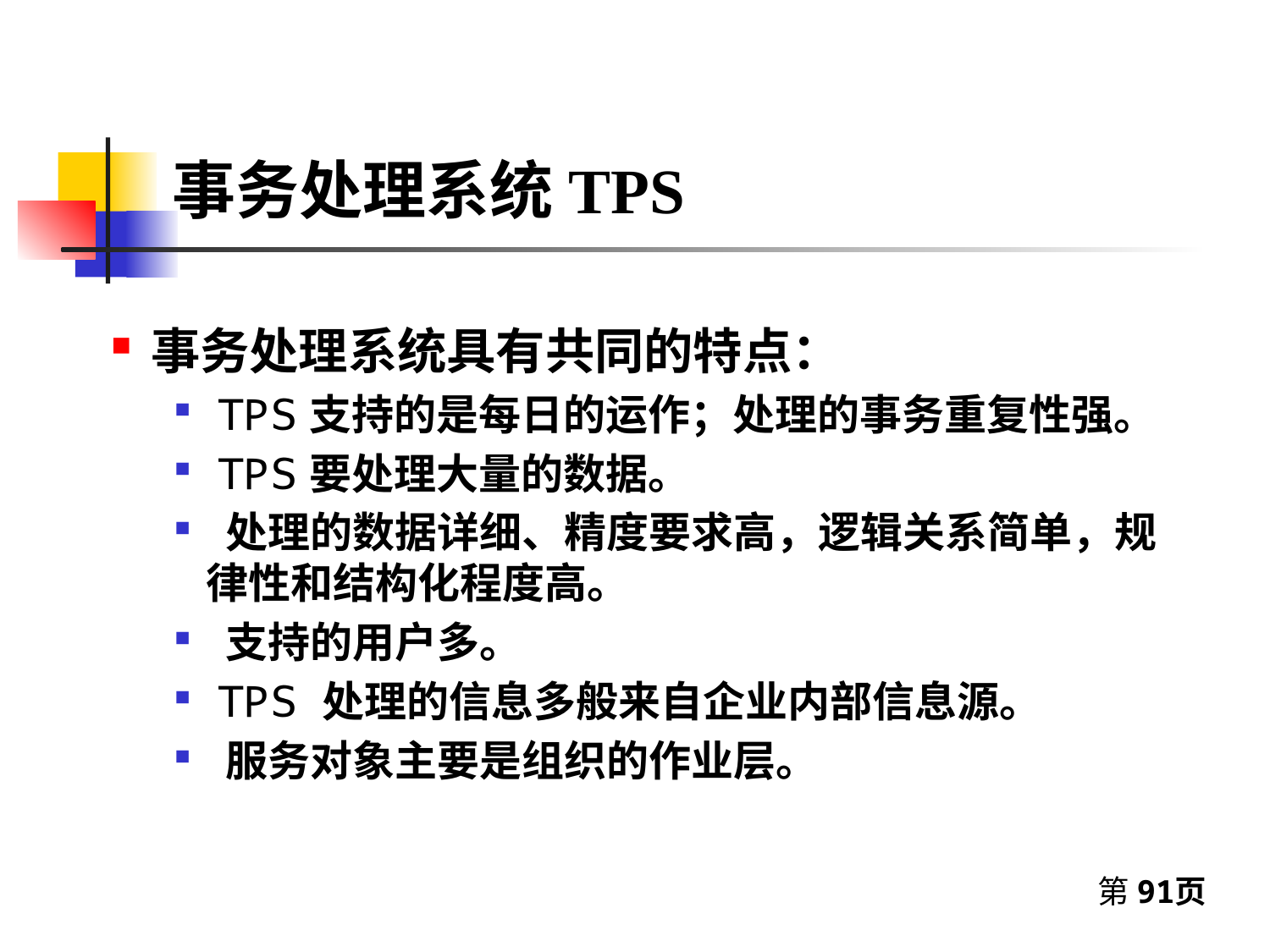

# 事务处理系统TPS

事务处理系统具有共同的特点：
 TPS支持的是每日的运作；处理的事务重复性强。
 TPS要处理大量的数据。
 处理的数据详细、精度要求高，逻辑关系简单，规律性和结构化程度高。
 支持的用户多。
 TPS 处理的信息多般来自企业内部信息源。
 服务对象主要是组织的作业层。